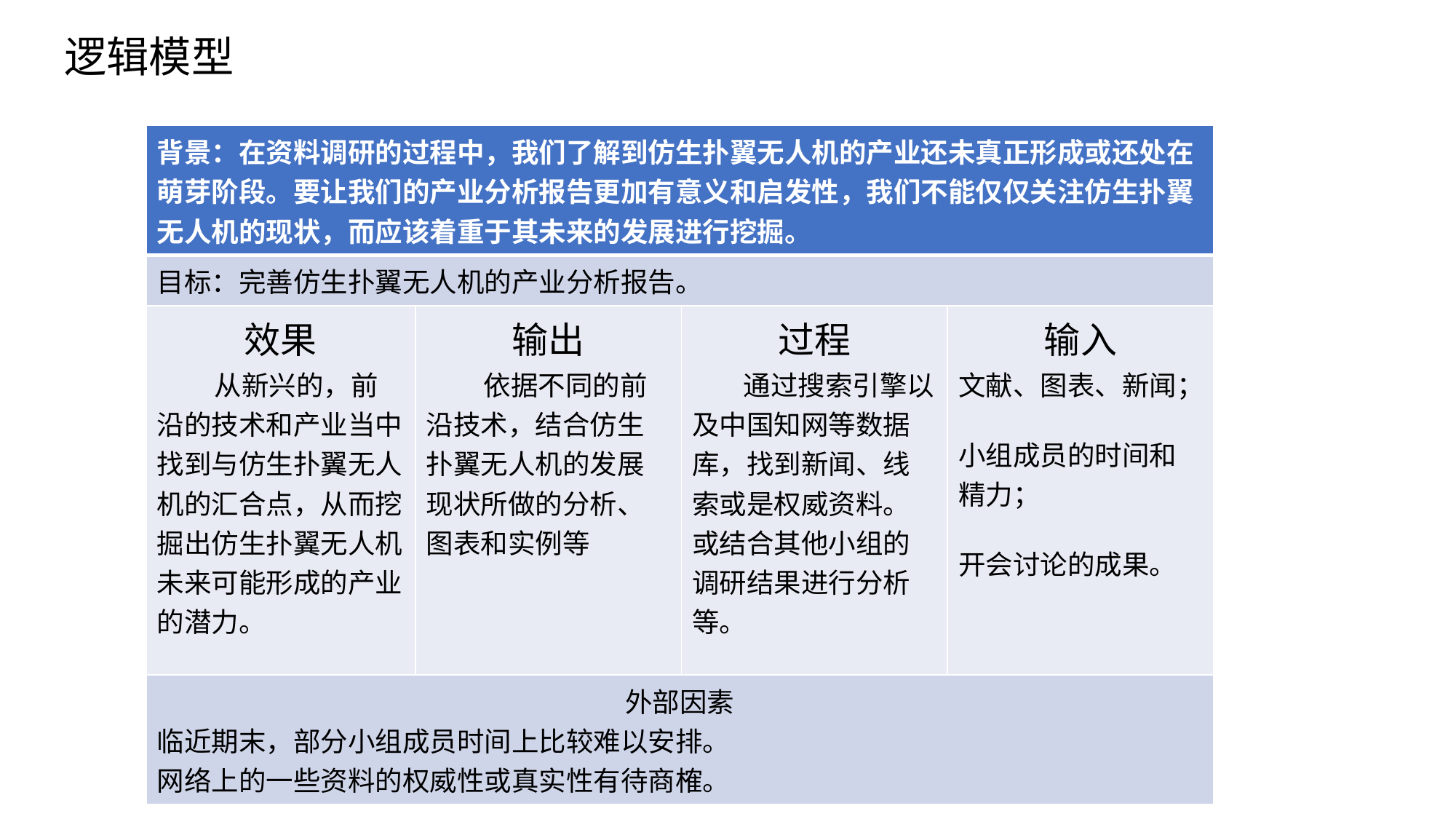

逻辑模型
| 背景：在资料调研的过程中，我们了解到仿生扑翼无人机的产业还未真正形成或还处在萌芽阶段。要让我们的产业分析报告更加有意义和启发性，我们不能仅仅关注仿生扑翼无人机的现状，而应该着重于其未来的发展进行挖掘。 |  |  |  |
| --- | --- | --- | --- |
| 目标：完善仿生扑翼无人机的产业分析报告。 |  |  |  |
| 效果 从新兴的，前沿的技术和产业当中找到与仿生扑翼无人机的汇合点，从而挖掘出仿生扑翼无人机未来可能形成的产业的潜力。 | 输出 依据不同的前沿技术，结合仿生扑翼无人机的发展现状所做的分析、图表和实例等 | 过程 通过搜索引擎以及中国知网等数据库，找到新闻、线索或是权威资料。或结合其他小组的调研结果进行分析等。 | 输入 文献、图表、新闻； 小组成员的时间和精力； 开会讨论的成果。 |
| 外部因素 临近期末，部分小组成员时间上比较难以安排。 网络上的一些资料的权威性或真实性有待商榷。 |  |  |  |